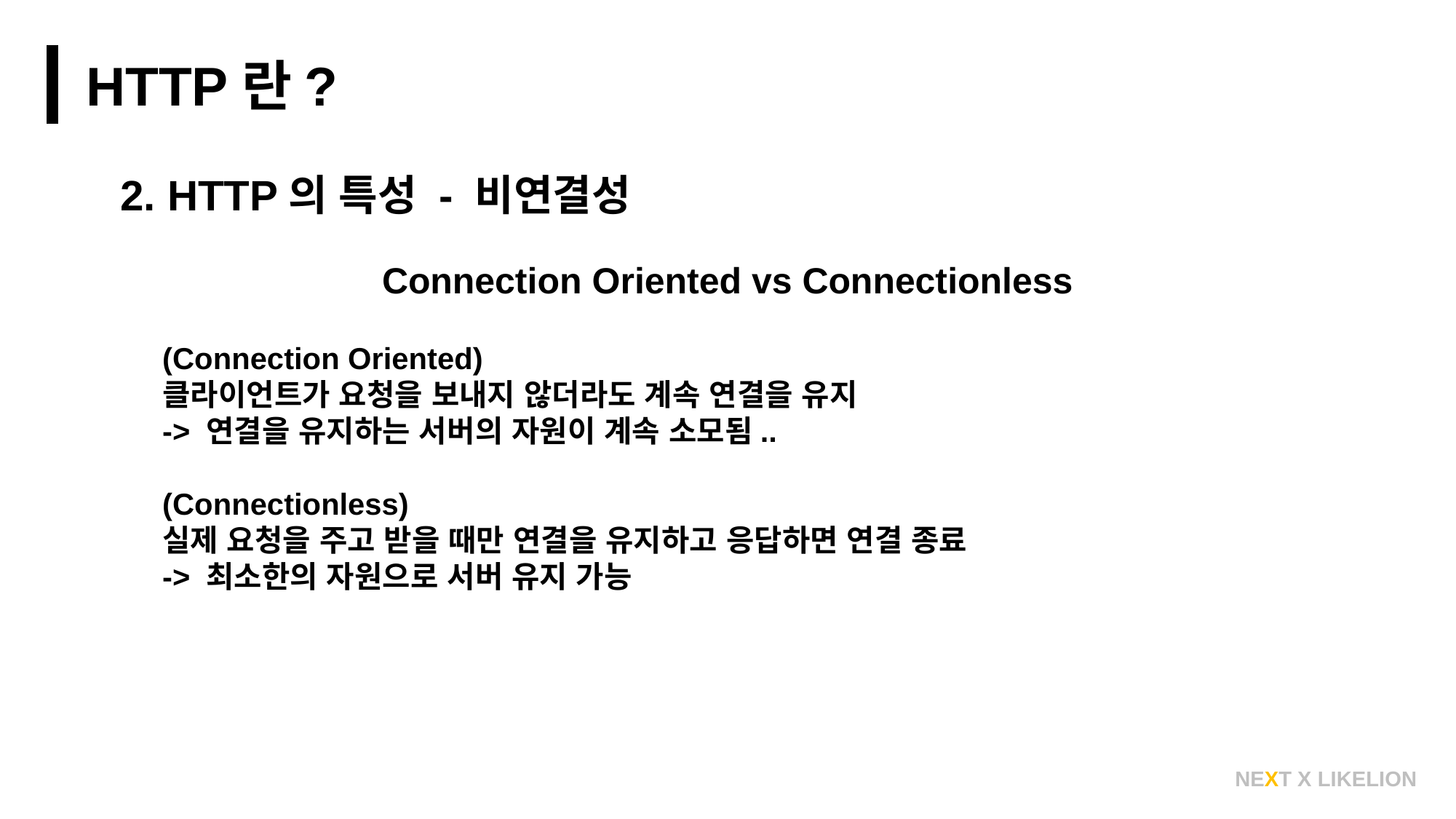

HTTP란?
2. HTTP의 특성 - 비연결성
Connection Oriented vs Connectionless
(Connection Oriented)
클라이언트가 요청을 보내지 않더라도 계속 연결을 유지
-> 연결을 유지하는 서버의 자원이 계속 소모됨..

(Connectionless)
실제 요청을 주고 받을 때만 연결을 유지하고 응답하면 연결 종료
-> 최소한의 자원으로 서버 유지 가능

NEXT X LIKELION